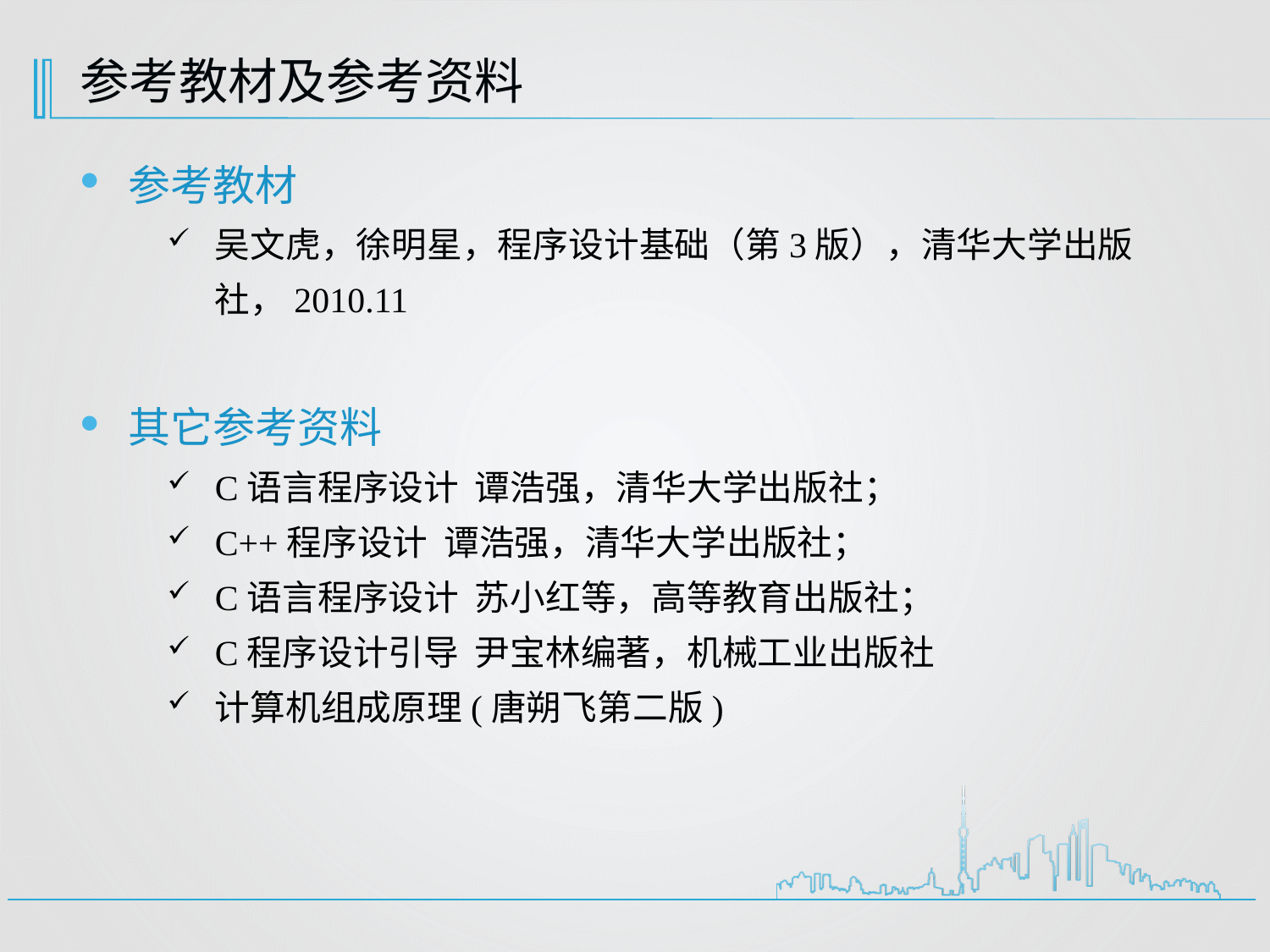

# 参考教材及参考资料
参考教材
吴文虎，徐明星，程序设计基础（第3版），清华大学出版社，2010.11

其它参考资料
C语言程序设计  谭浩强，清华大学出版社；
C++程序设计  谭浩强，清华大学出版社；
C语言程序设计  苏小红等，高等教育出版社；
C程序设计引导  尹宝林编著，机械工业出版社
计算机组成原理(唐朔飞第二版)